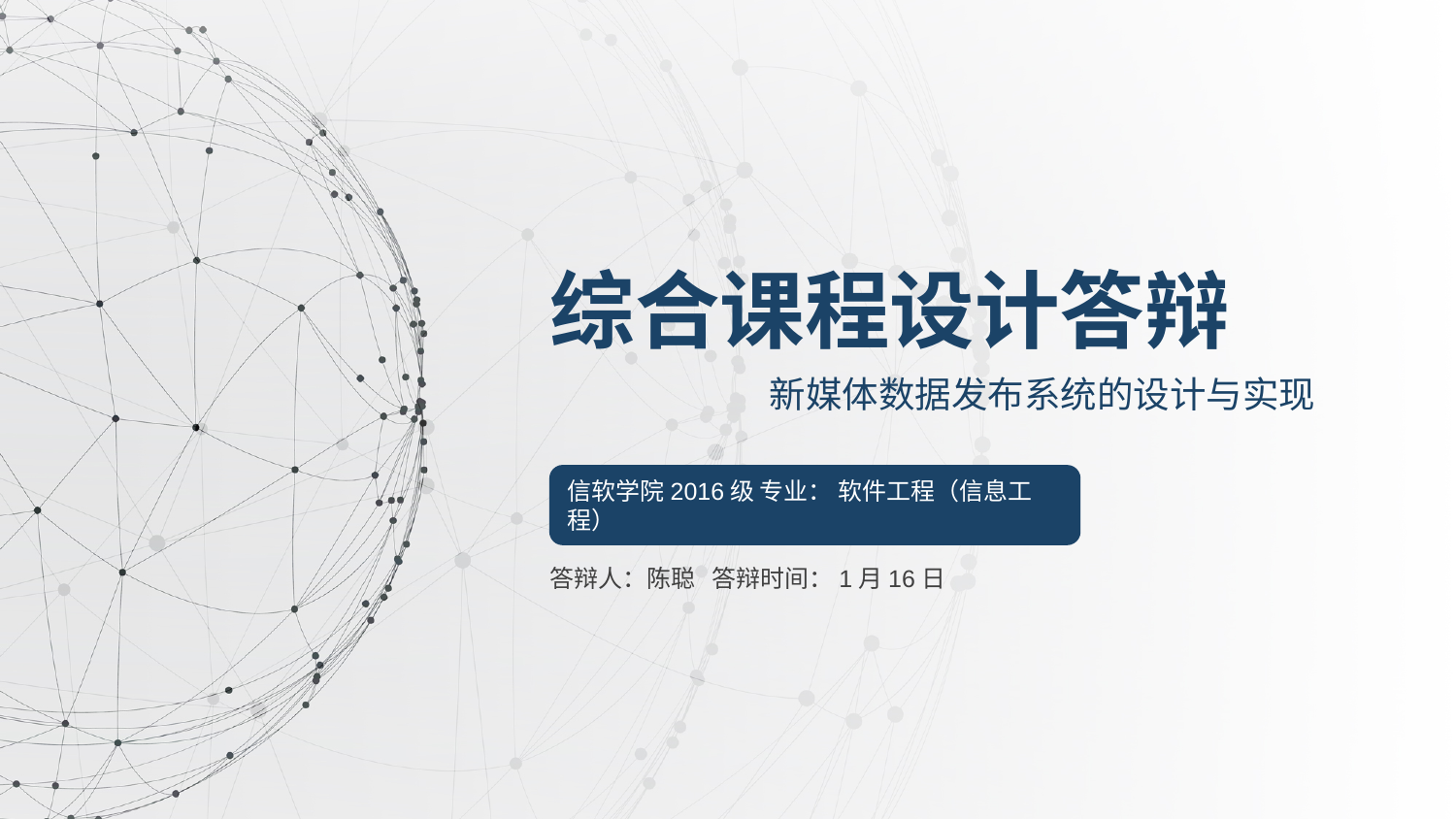

综合课程设计答辩
新媒体数据发布系统的设计与实现
信软学院2016级 专业： 软件工程（信息工程）
答辩人：陈聪   答辩时间：1月16日